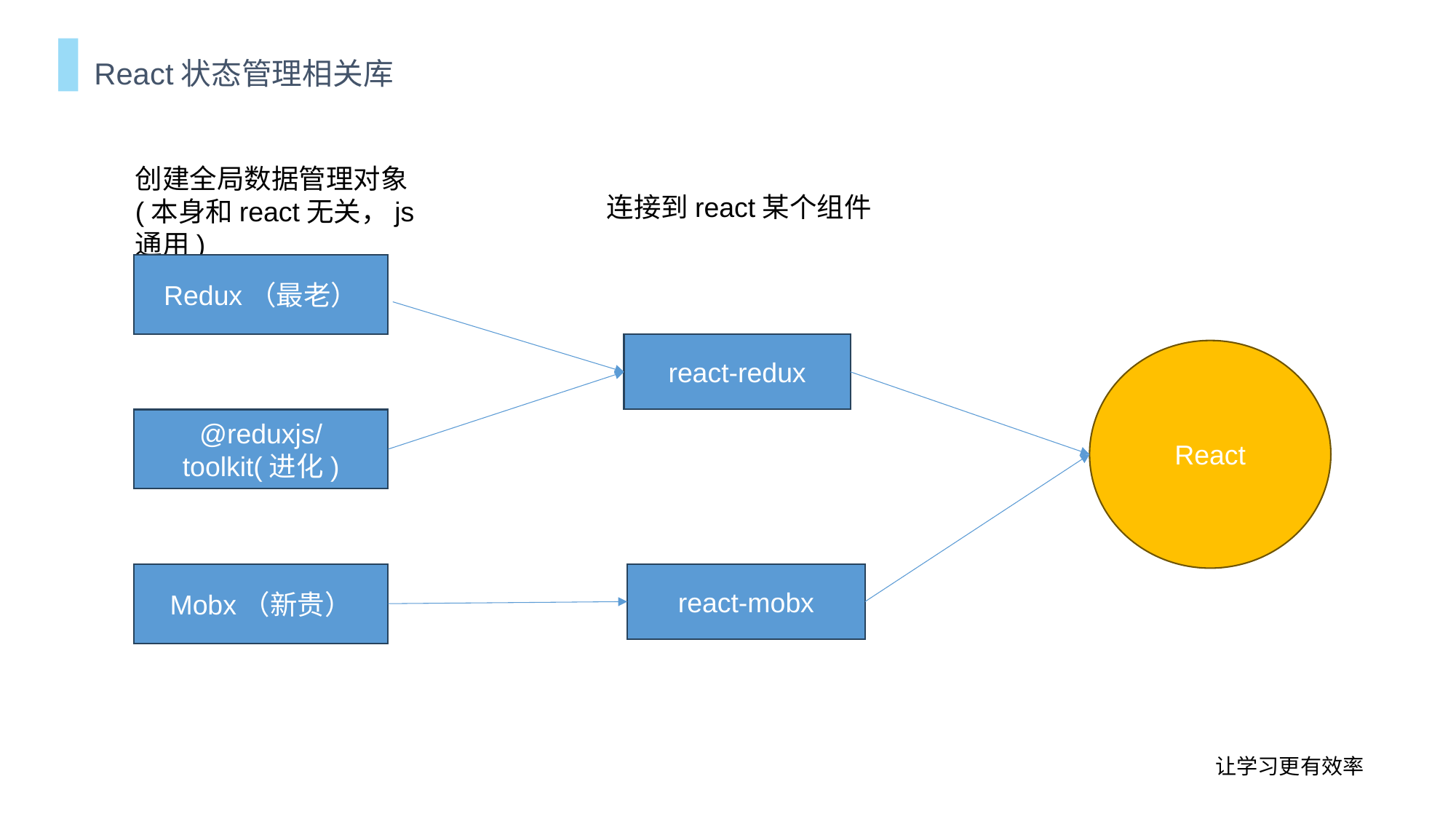

React状态管理相关库

创建全局数据管理对象(本身和react无关，js通用)
连接到react某个组件
Redux（最老）
react-redux
React
@reduxjs/toolkit(进化)
Mobx（新贵）
react-mobx